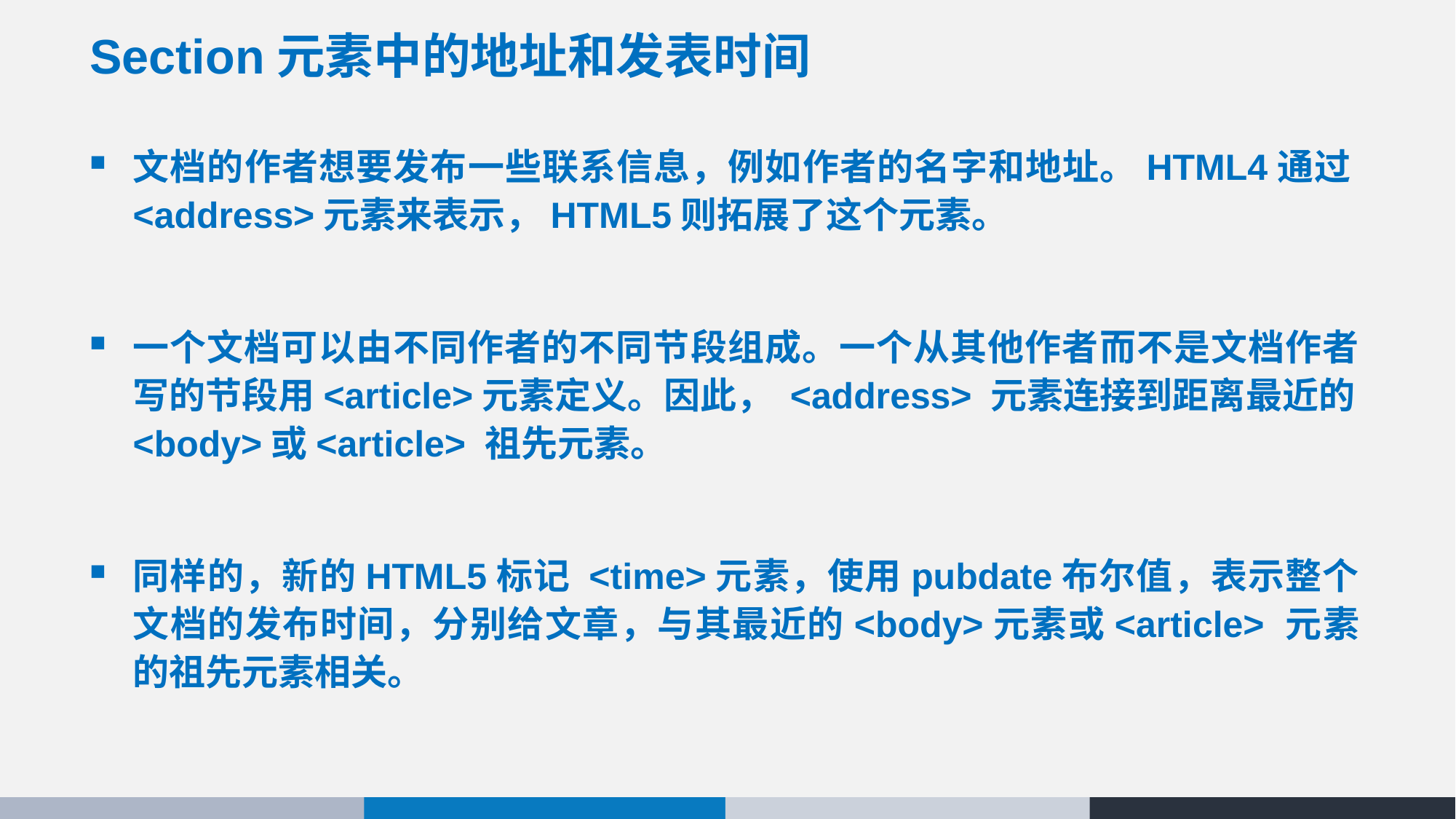

# Section元素中的地址和发表时间
文档的作者想要发布一些联系信息，例如作者的名字和地址。HTML4通过<address>元素来表示，HTML5则拓展了这个元素。

一个文档可以由不同作者的不同节段组成。一个从其他作者而不是文档作者写的节段用<article>元素定义。因此， <address> 元素连接到距离最近的<body>或<article> 祖先元素。

同样的，新的HTML5标记 <time>元素，使用pubdate布尔值，表示整个文档的发布时间，分别给文章，与其最近的<body>元素或<article> 元素的祖先元素相关。